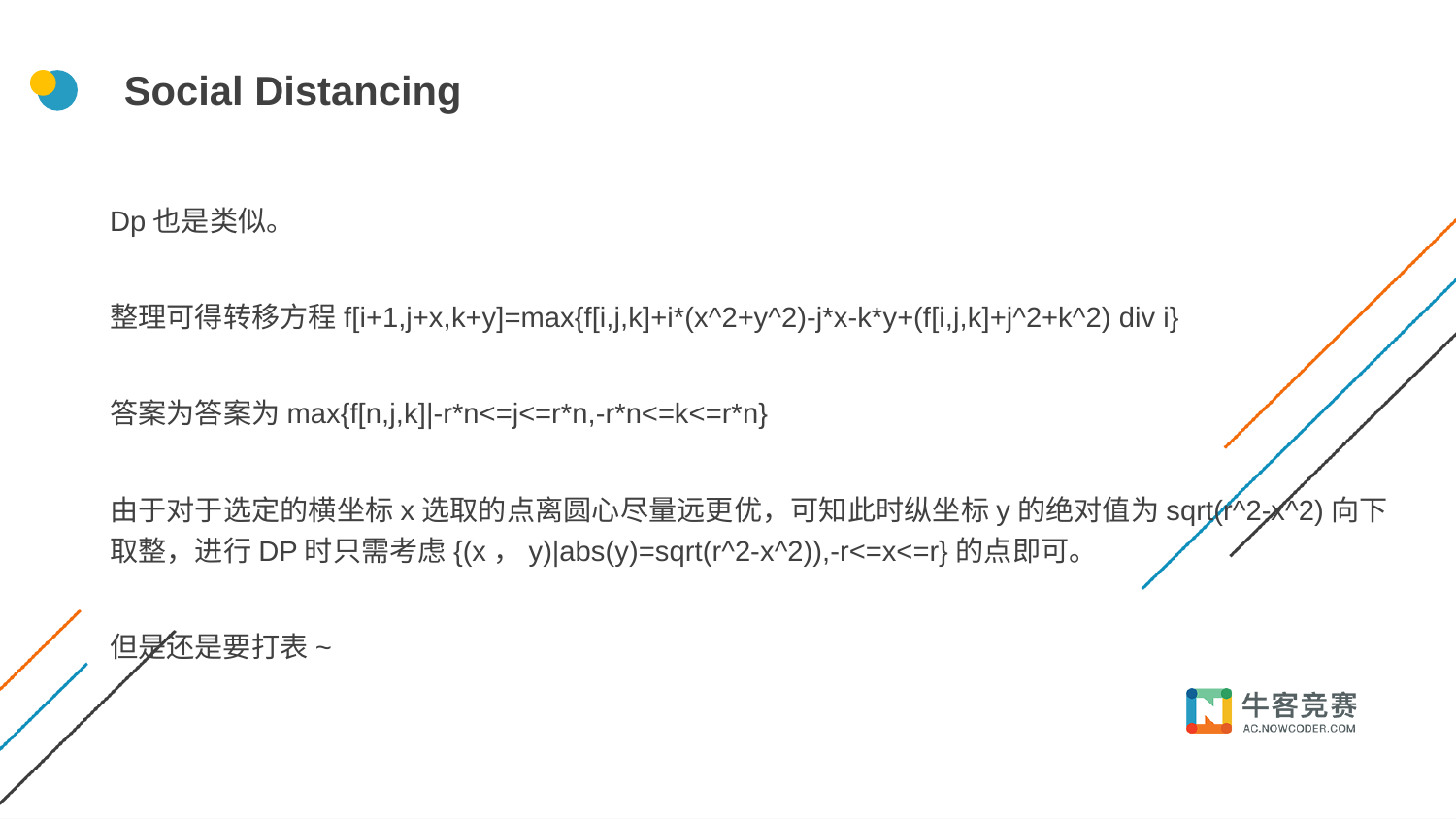

# Social Distancing
Dp也是类似。

整理可得转移方程f[i+1,j+x,k+y]=max{f[i,j,k]+i*(x^2+y^2)-j*x-k*y+(f[i,j,k]+j^2+k^2) div i}

答案为答案为max{f[n,j,k]|-r*n<=j<=r*n,-r*n<=k<=r*n}

由于对于选定的横坐标x选取的点离圆心尽量远更优，可知此时纵坐标y的绝对值为sqrt(r^2-x^2)向下取整，进行DP时只需考虑{(x，y)|abs(y)=sqrt(r^2-x^2)),-r<=x<=r}的点即可。

但是还是要打表~